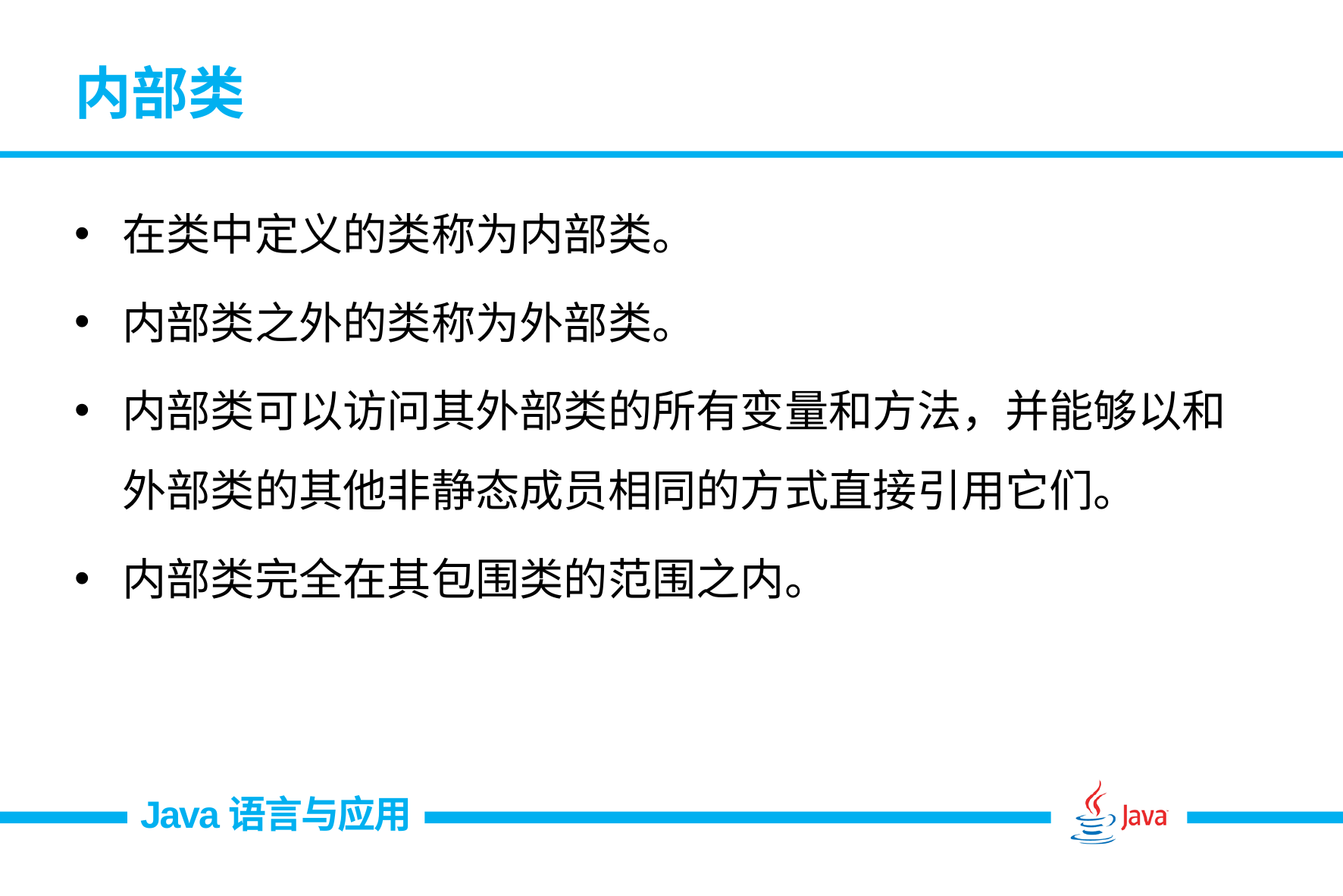

# 内部类
在类中定义的类称为内部类。
内部类之外的类称为外部类。
内部类可以访问其外部类的所有变量和方法，并能够以和外部类的其他非静态成员相同的方式直接引用它们。
内部类完全在其包围类的范围之内。